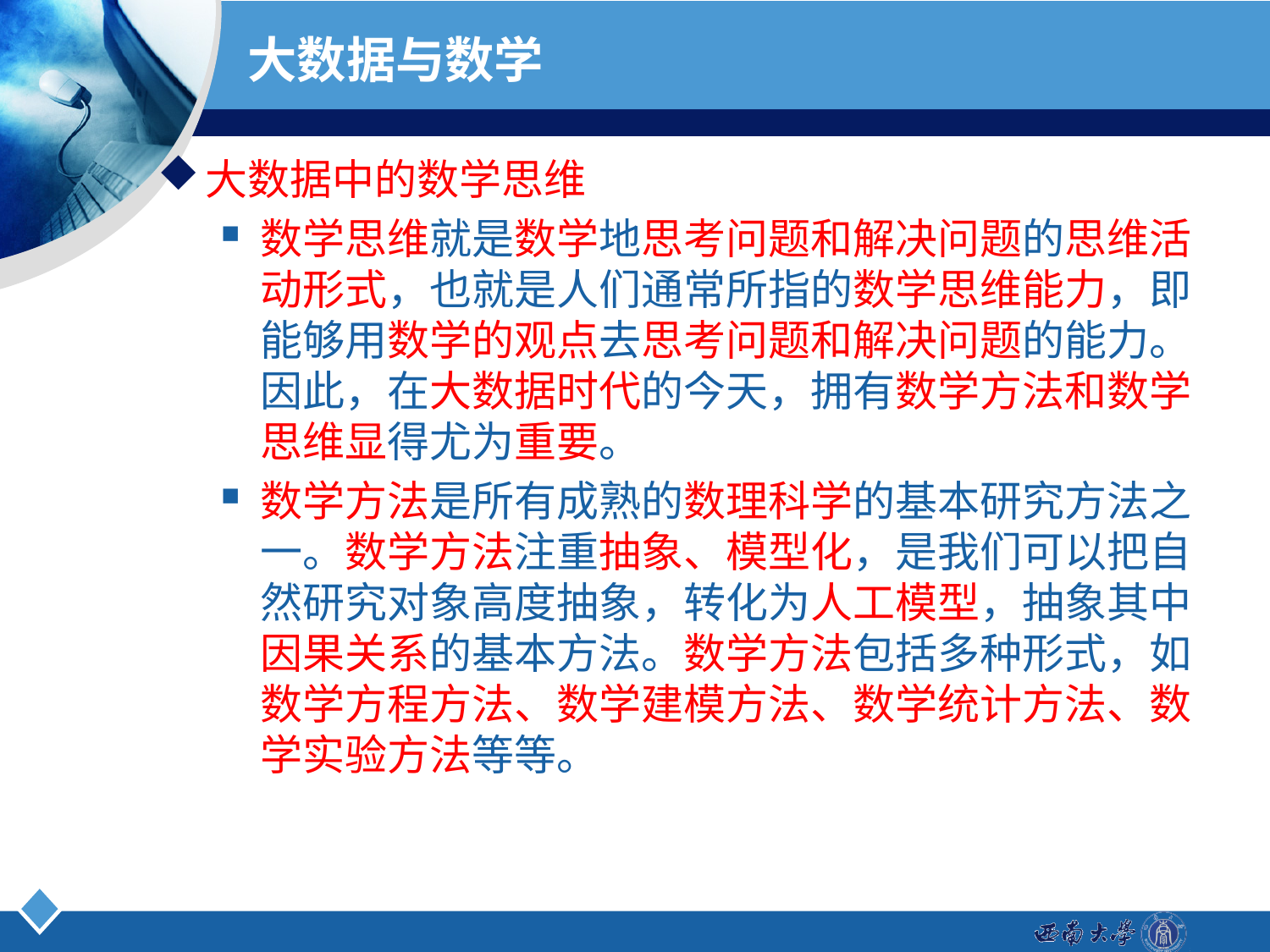

# 大数据与数学
大数据中的数学思维
数学思维就是数学地思考问题和解决问题的思维活动形式，也就是人们通常所指的数学思维能力，即能够用数学的观点去思考问题和解决问题的能力。因此，在大数据时代的今天，拥有数学方法和数学思维显得尤为重要。
数学方法是所有成熟的数理科学的基本研究方法之一。数学方法注重抽象、模型化，是我们可以把自然研究对象高度抽象，转化为人工模型，抽象其中因果关系的基本方法。数学方法包括多种形式，如数学方程方法、数学建模方法、数学统计方法、数学实验方法等等。